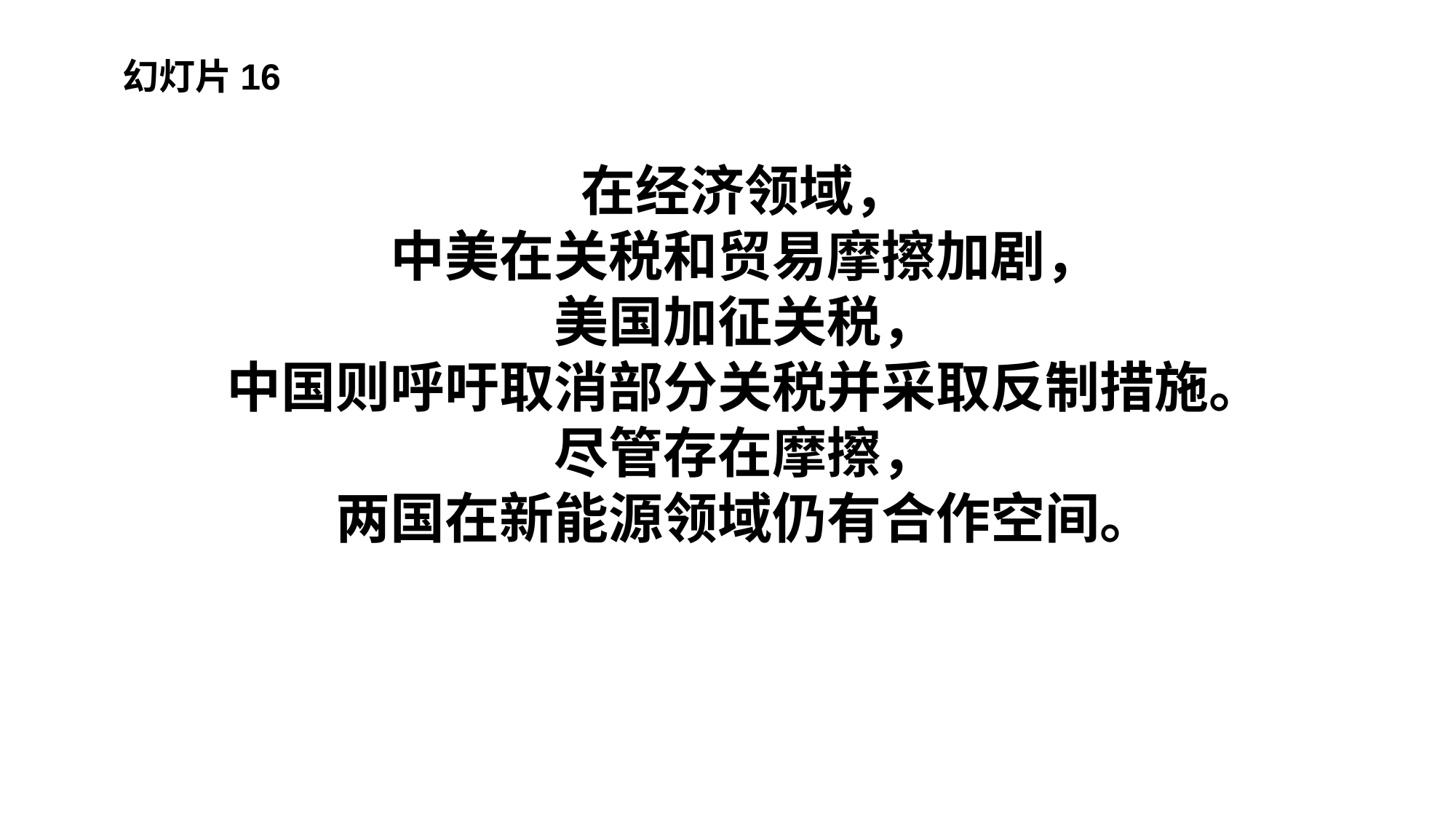

幻灯片16
在经济领域，
中美在关税和贸易摩擦加剧，
美国加征关税，
中国则呼吁取消部分关税并采取反制措施。
尽管存在摩擦，
两国在新能源领域仍有合作空间。